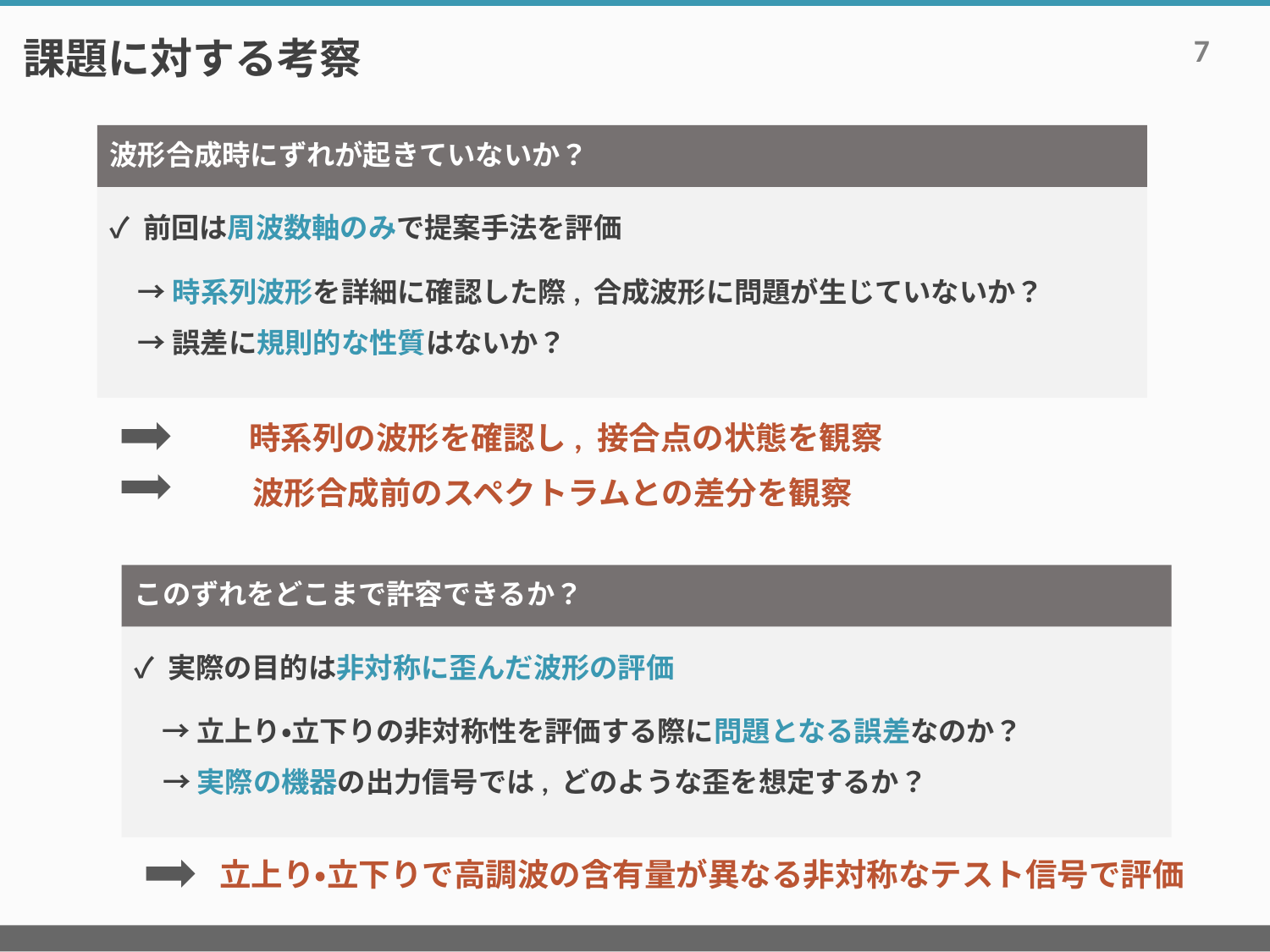

# 課題に対する考察
7
波形合成時にずれが起きていないか？
✓ 前回は周波数軸のみで提案手法を評価
　→ 時系列波形を詳細に確認した際, 合成波形に問題が生じていないか？
　→ 誤差に規則的な性質はないか？
時系列の波形を確認し, 接合点の状態を観察

波形合成前のスペクトラムとの差分を観察

このずれをどこまで許容できるか？
✓ 実際の目的は非対称に歪んだ波形の評価
　→ 立上り・立下りの非対称性を評価する際に問題となる誤差なのか？
　→ 実際の機器の出力信号では, どのような歪を想定するか？
立上り・立下りで高調波の含有量が異なる非対称なテスト信号で評価